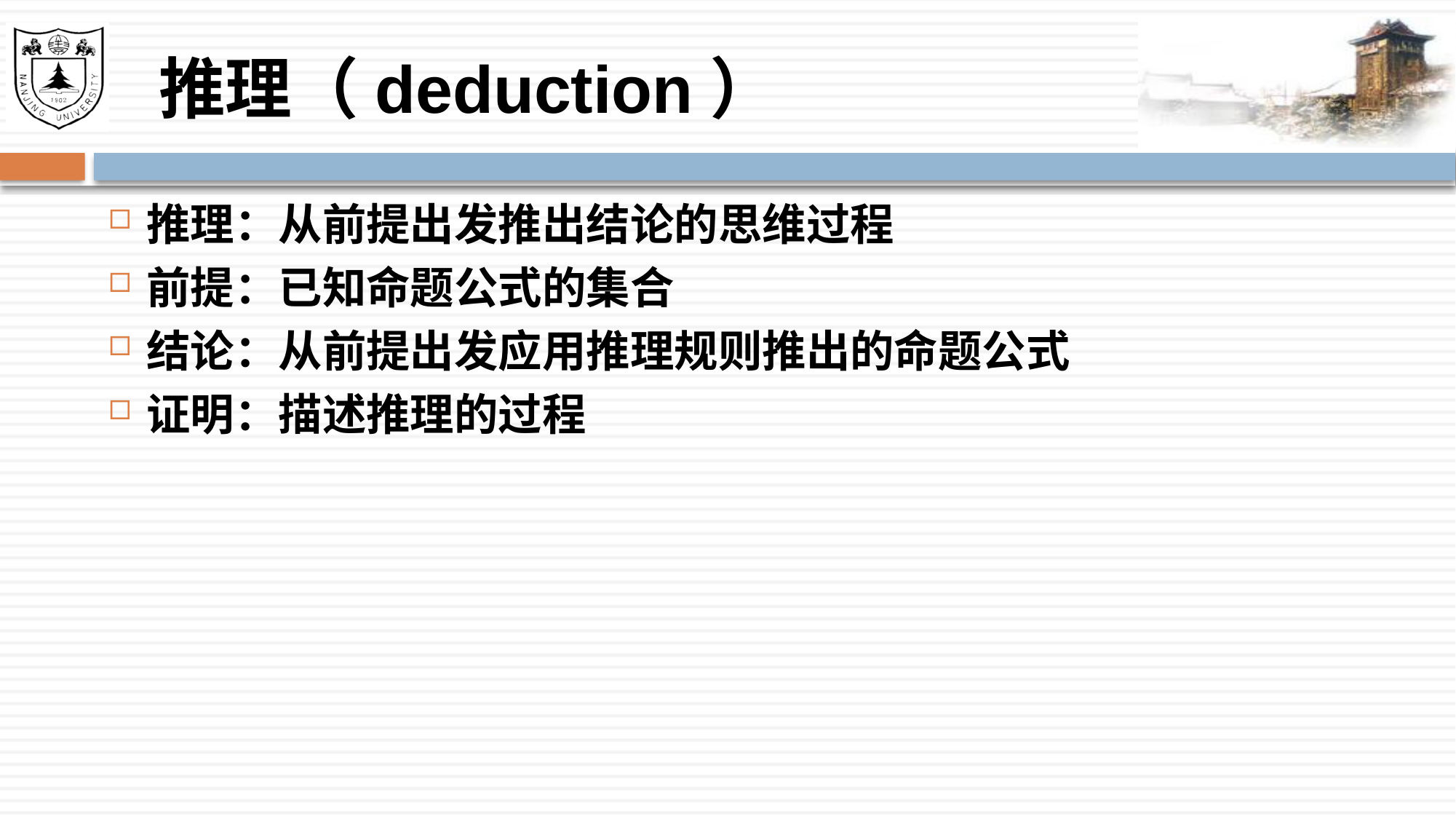

# 推理（deduction）
推理：从前提出发推出结论的思维过程
前提：已知命题公式的集合
结论：从前提出发应用推理规则推出的命题公式
证明：描述推理的过程